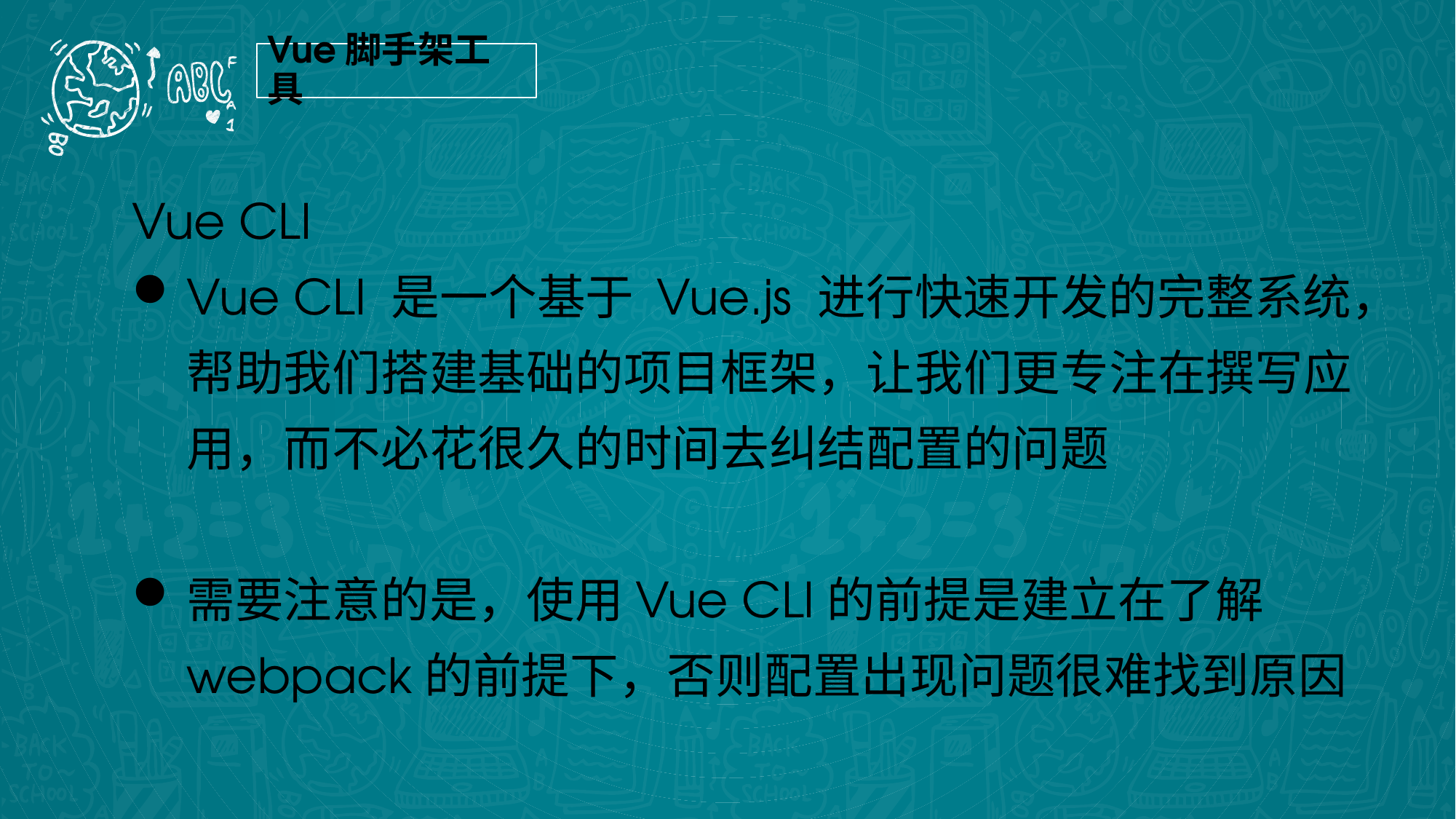

Vue脚手架工具
Vue CLI
Vue CLI 是一个基于 Vue.js 进行快速开发的完整系统，帮助我们搭建基础的项目框架，让我们更专注在撰写应用，而不必花很久的时间去纠结配置的问题

需要注意的是，使用Vue CLI的前提是建立在了解webpack的前提下，否则配置出现问题很难找到原因